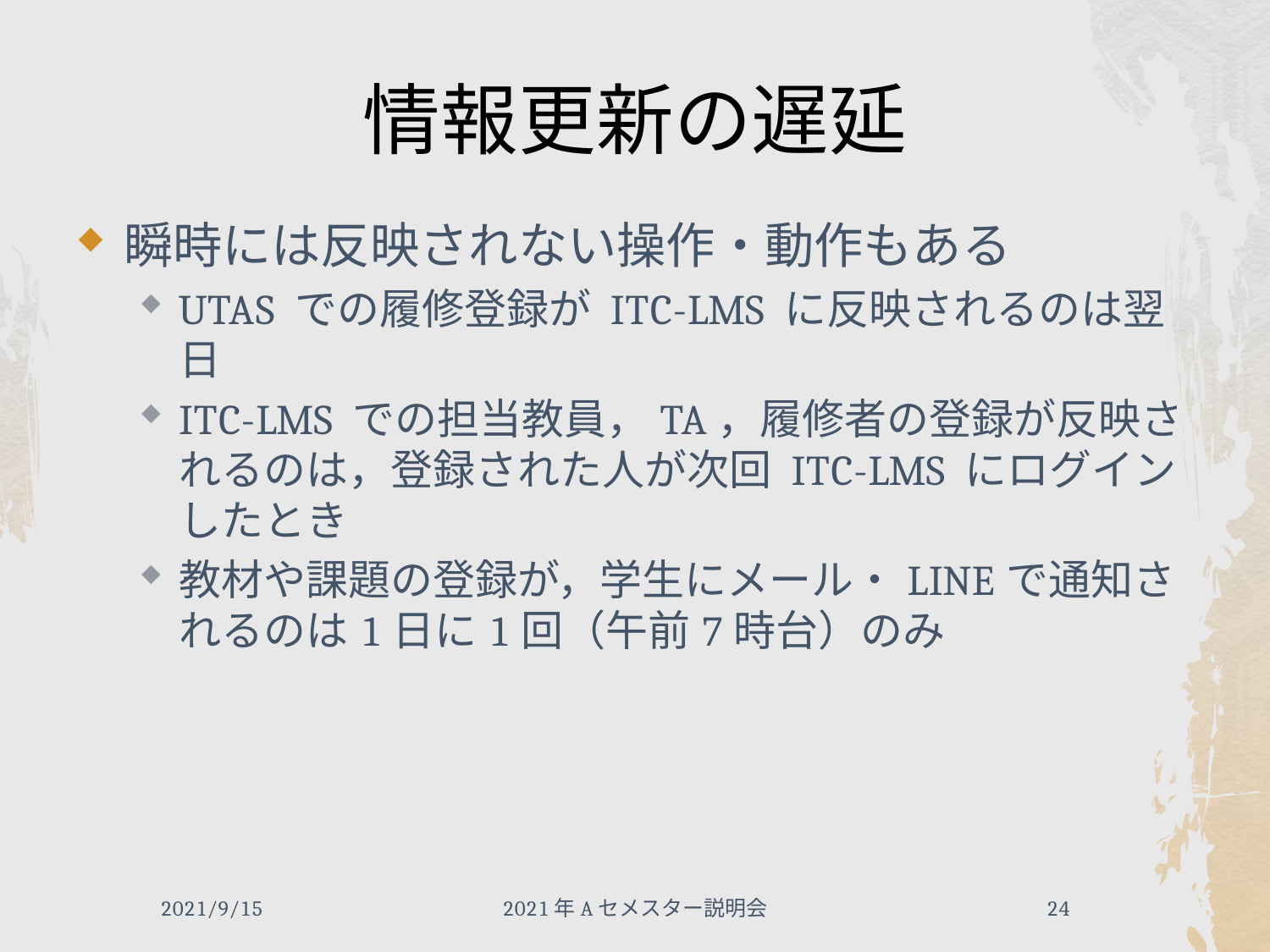

# 情報更新の遅延
瞬時には反映されない操作・動作もある
UTAS での履修登録が ITC-LMS に反映されるのは翌日
ITC-LMS での担当教員，TA，履修者の登録が反映されるのは，登録された人が次回 ITC-LMS にログインしたとき
教材や課題の登録が，学生にメール・LINEで通知されるのは1日に1回（午前7時台）のみ
2021/9/15
2021年Aセメスター説明会
24